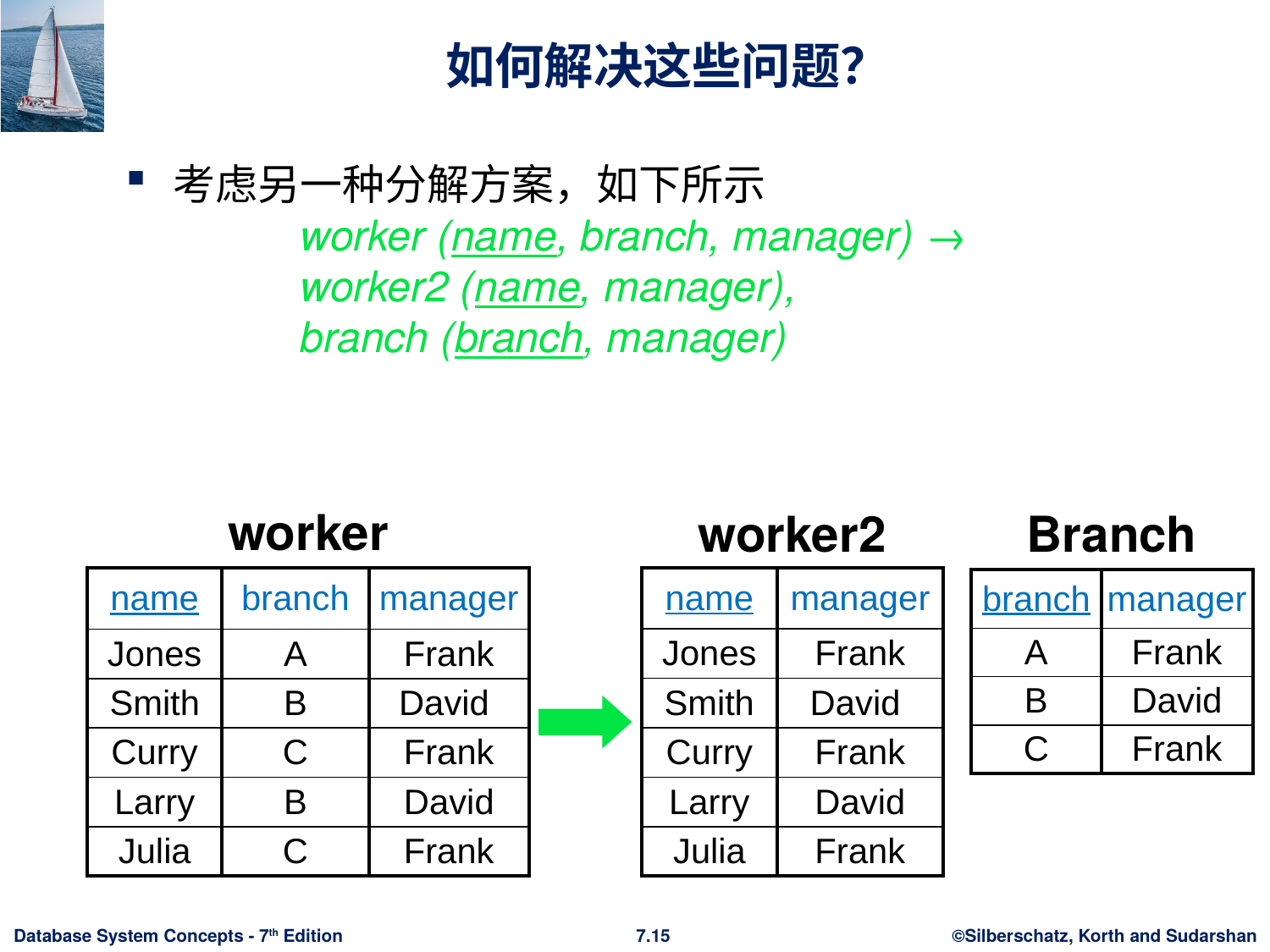

# 如何解决这些问题？
考虑另一种分解方案，如下所示
	worker (name, branch, manager) →
          	worker2 (name, manager),
         	branch (branch, manager)
worker
worker2
Branch
| name | branch | manager |
| --- | --- | --- |
| Jones | A | Frank |
| Smith | B | David |
| Curry | C | Frank |
| Larry | B | David |
| Julia | C | Frank |
| name | manager |
| --- | --- |
| Jones | Frank |
| Smith | David |
| Curry | Frank |
| Larry | David |
| Julia | Frank |
| branch | manager |
| --- | --- |
| A | Frank |
| B | David |
| C | Frank |